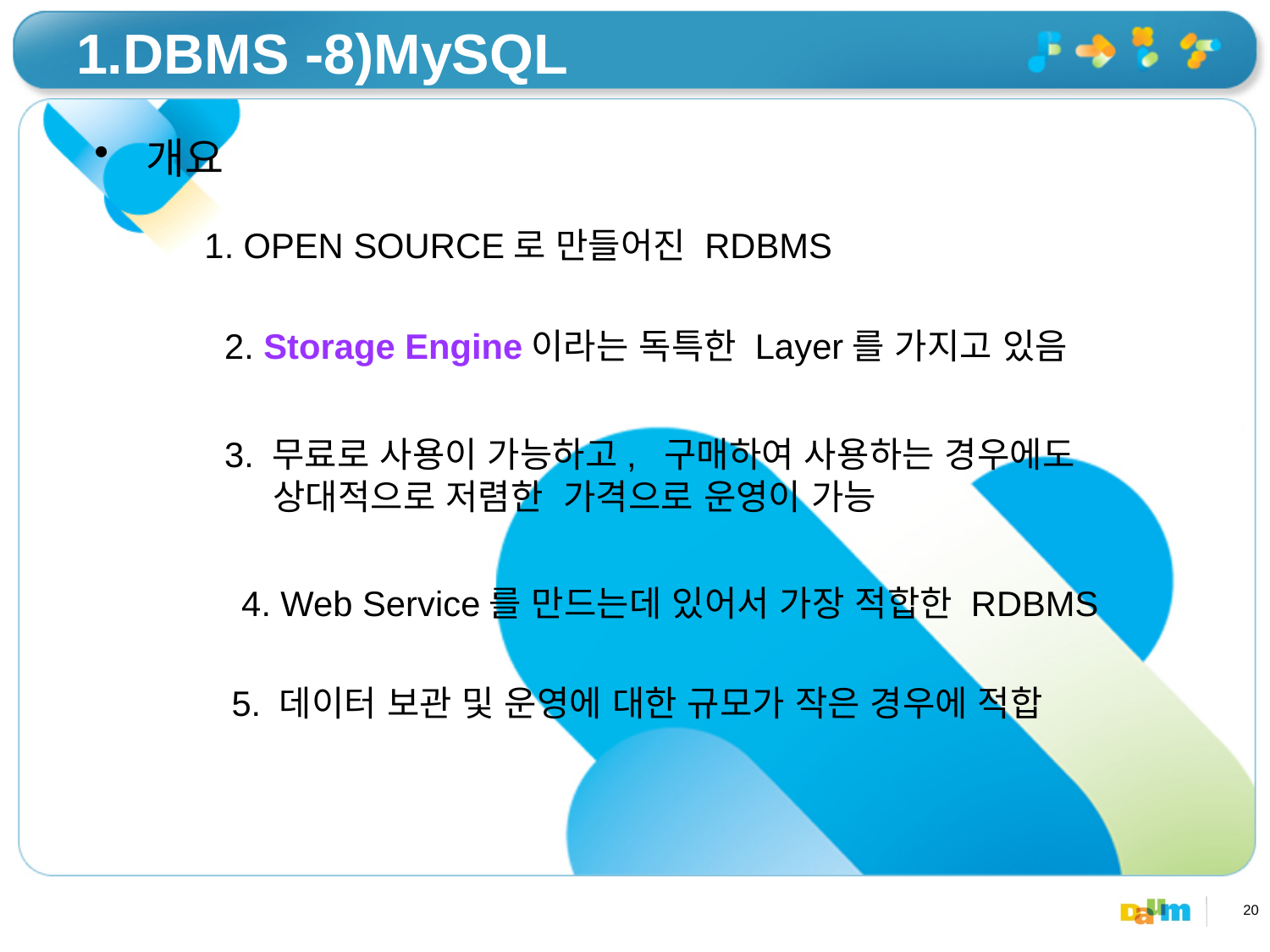

# 1.DBMS -8)MySQL
 개요
1. OPEN SOURCE로 만들어진 RDBMS
2. Storage Engine이라는 독특한 Layer를 가지고 있음
3. 무료로 사용이 가능하고,  구매하여 사용하는 경우에도
    상대적으로 저렴한  가격으로 운영이 가능
4. Web Service를 만드는데 있어서 가장 적합한 RDBMS
5. 데이터 보관 및 운영에 대한 규모가 작은 경우에 적합